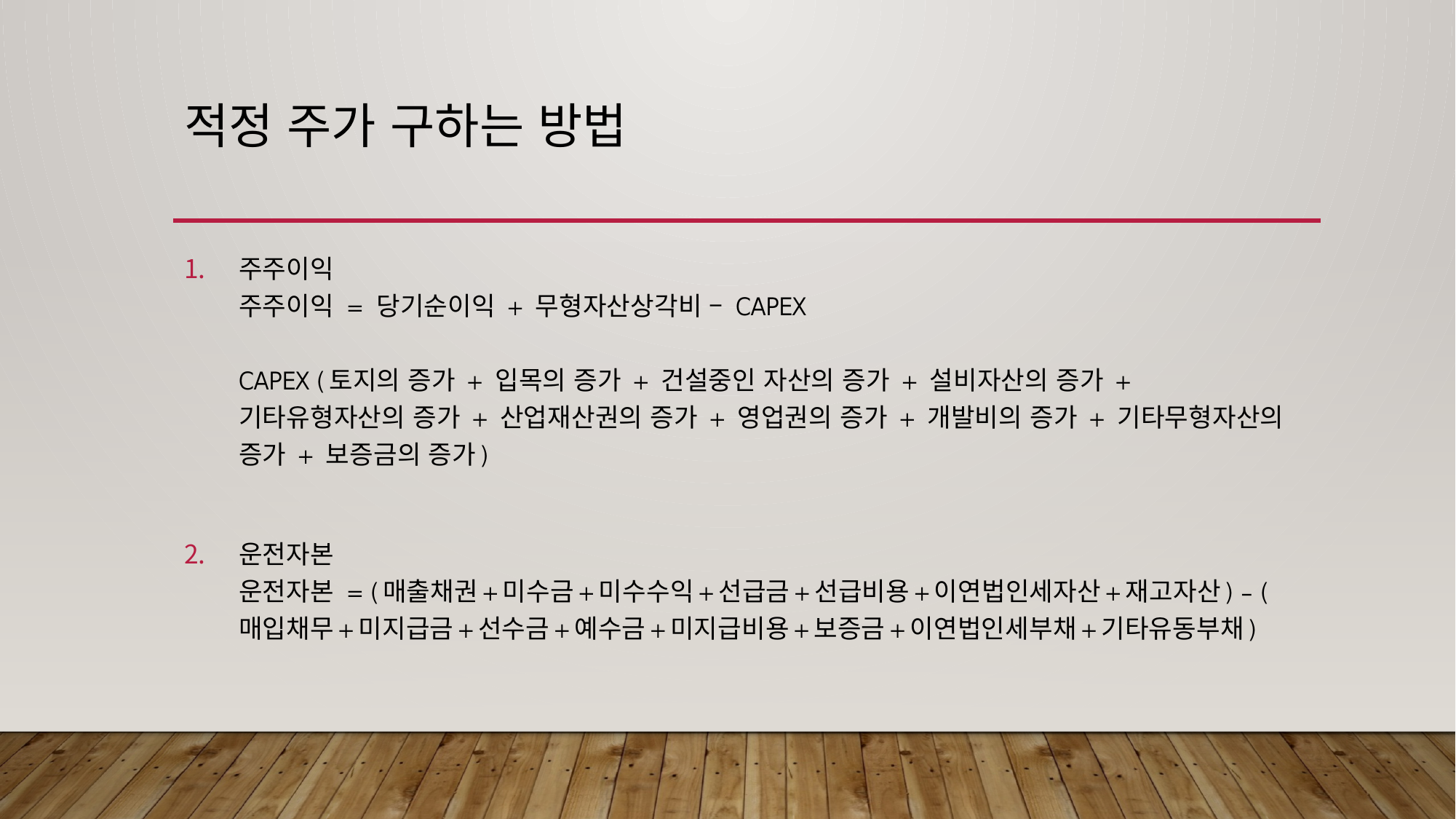

# 적정 주가 구하는 방법
주주이익
주주이익 = 당기순이익 + 무형자산상각비 – CAPEX
CAPEX (토지의 증가 + 입목의 증가 + 건설중인 자산의 증가 + 설비자산의 증가 + 기타유형자산의 증가 + 산업재산권의 증가 + 영업권의 증가 + 개발비의 증가 + 기타무형자산의 증가 + 보증금의 증가)

운전자본
운전자본 = (매출채권+미수금+미수수익+선급금+선급비용+이연법인세자산+재고자산) – (매입채무+미지급금+선수금+예수금+미지급비용+보증금+이연법인세부채+기타유동부채)